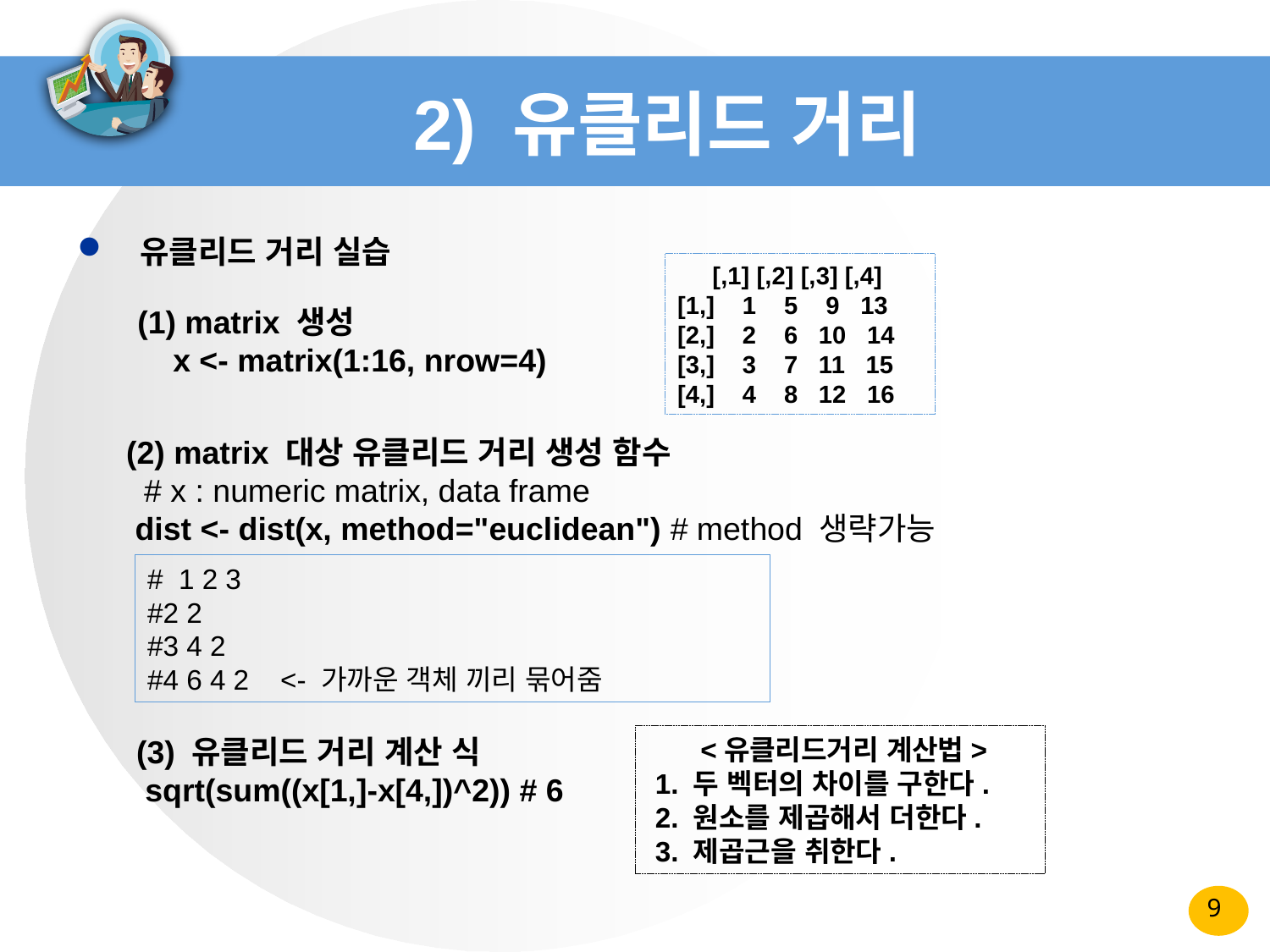

# 2) 유클리드 거리
 유클리드 거리 실습
     [,1] [,2] [,3] [,4]
[1,]    1    5    9   13
[2,]    2    6   10   14
[3,]    3    7   11   15
[4,]    4    8   12   16
(1) matrix 생성
    x <- matrix(1:16, nrow=4)
 (2) matrix 대상 유클리드 거리 생성 함수
   # x : numeric matrix, data frame
  dist <- dist(x, method="euclidean") # method 생략가능
#  1 2 3
#2 2
#3 4 2
#4 6 4 2    <- 가까운 객체 끼리 묶어줌
 (3) 유클리드 거리 계산 식
  sqrt(sum((x[1,]-x[4,])^2)) # 6
 <유클리드거리 계산법>
 1. 두 벡터의 차이를 구한다.
 2. 원소를 제곱해서 더한다.
 3. 제곱근을 취한다.
9